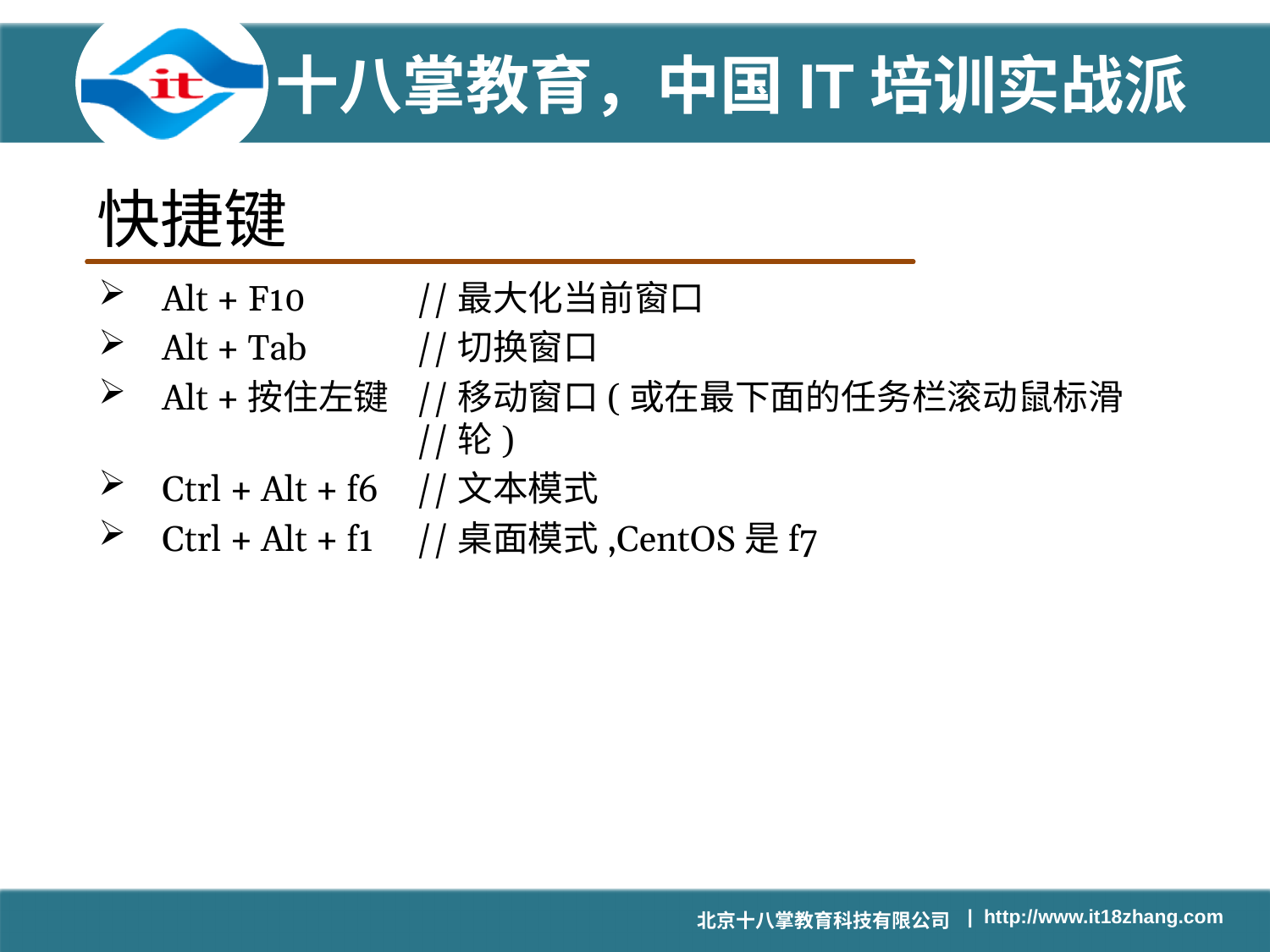

# 快捷键
Alt + F10	//最大化当前窗口
Alt + Tab	//切换窗口
Alt +按住左键	//移动窗口(或在最下面的任务栏滚动鼠标滑			//轮)
Ctrl + Alt + f6	//文本模式
Ctrl + Alt + f1	//桌面模式,CentOS是f7